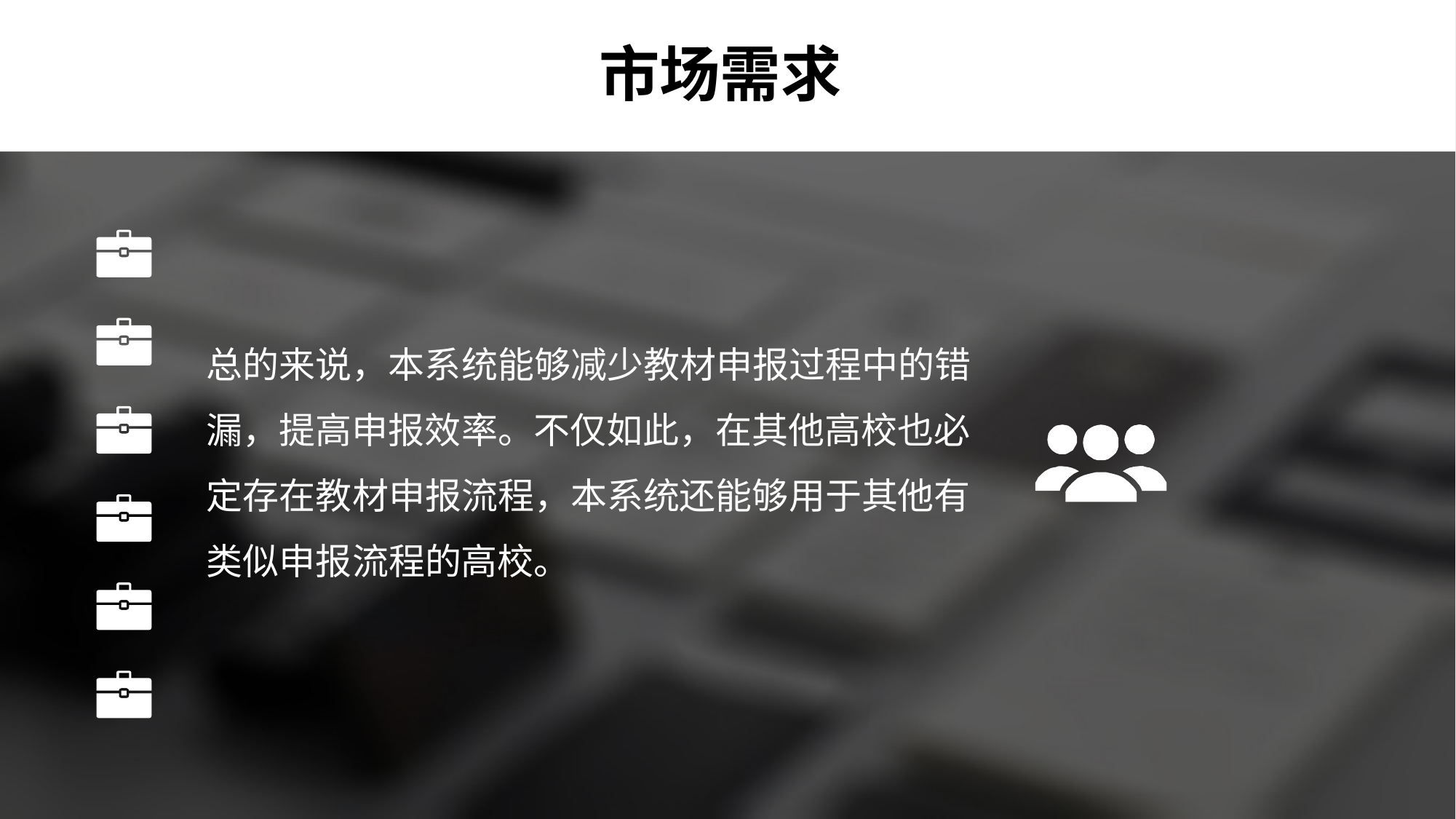

市场需求

总的来说，本系统能够减少教材申报过程中的错漏，提高申报效率。不仅如此，在其他高校也必定存在教材申报流程，本系统还能够用于其他有类似申报流程的高校。